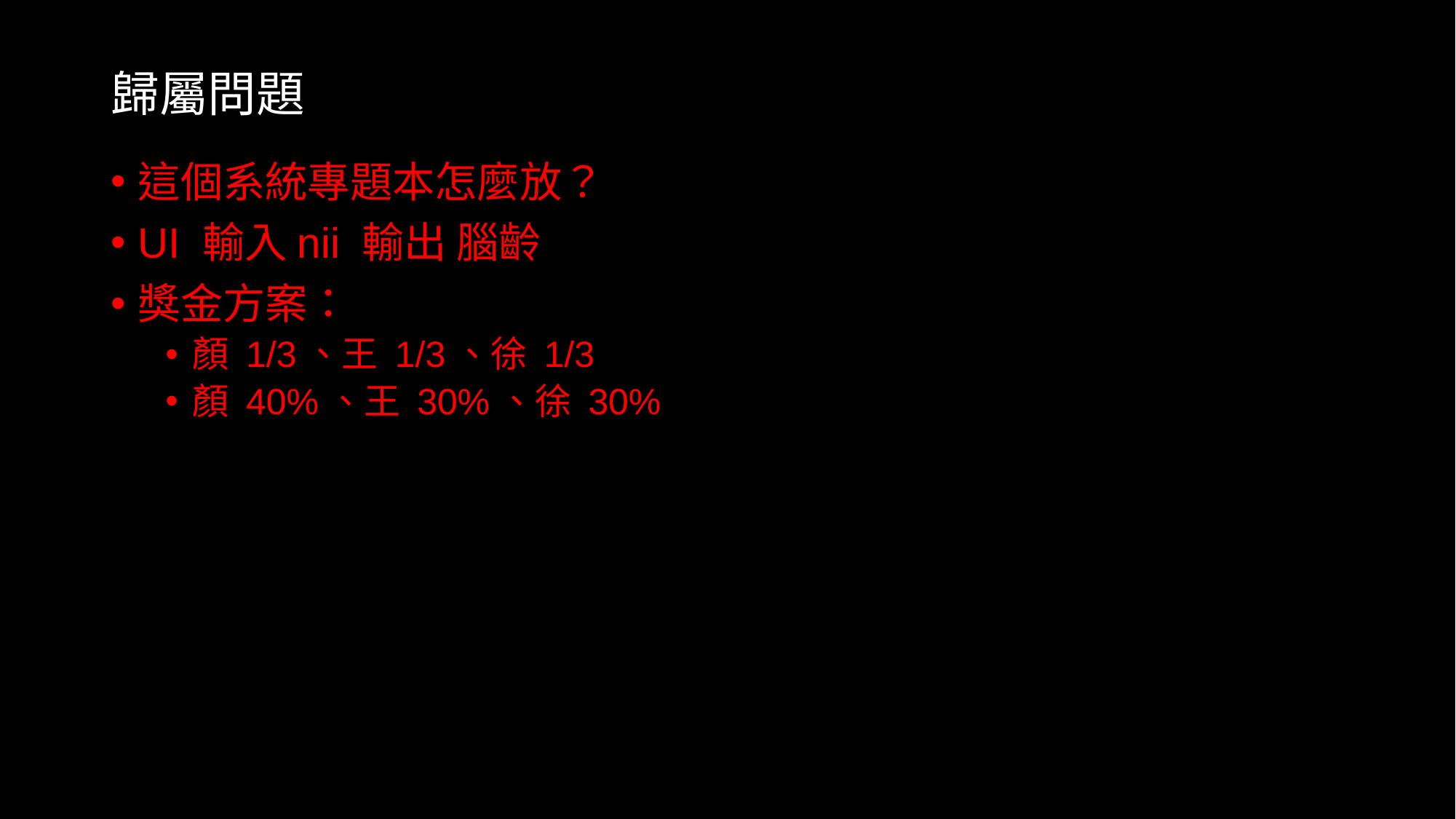

# 歸屬問題
這個系統專題本怎麼放？
UI 輸入nii 輸出 腦齡
獎金方案：
顏 1/3、王 1/3、徐 1/3
顏 40%、王 30%、徐 30%